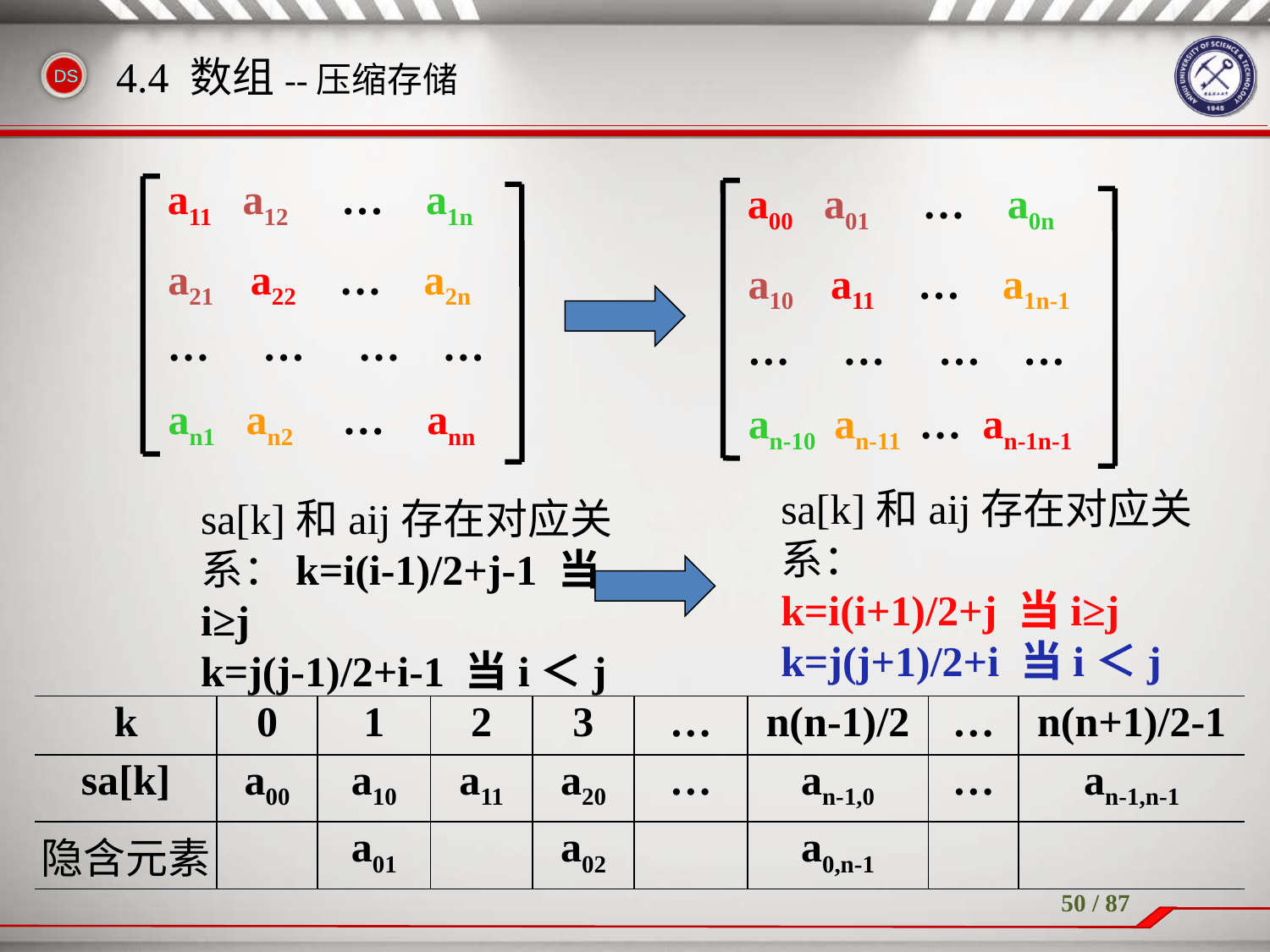

# 4.4 数组--压缩存储

a11     a12     …    a1n

a21      a22       …    a2n
…     …     …    …
an1     an2        …    ann
a00     a01     …    a0n

a10      a11       …    a1n-1
…     …     …    …
an-10   an-11   …  an-1n-1

sa[k]和aij存在对应关系：
k=i(i+1)/2+j 当i≥j
k=j(j+1)/2+i 当i＜j
sa[k]和aij存在对应关系：k=i(i-1)/2+j-1 当i≥j
k=j(j-1)/2+i-1 当i＜j

| k | 0 | 1 | 2 | 3 | … | n(n-1)/2 | … | n(n+1)/2-1 |
| --- | --- | --- | --- | --- | --- | --- | --- | --- |
| sa[k] | a00 | a10 | a11 | a20 | … | an-1,0 | … | an-1,n-1 |
| 隐含元素 |  | a01 |  | a02 |  | a0,n-1 |  |  |